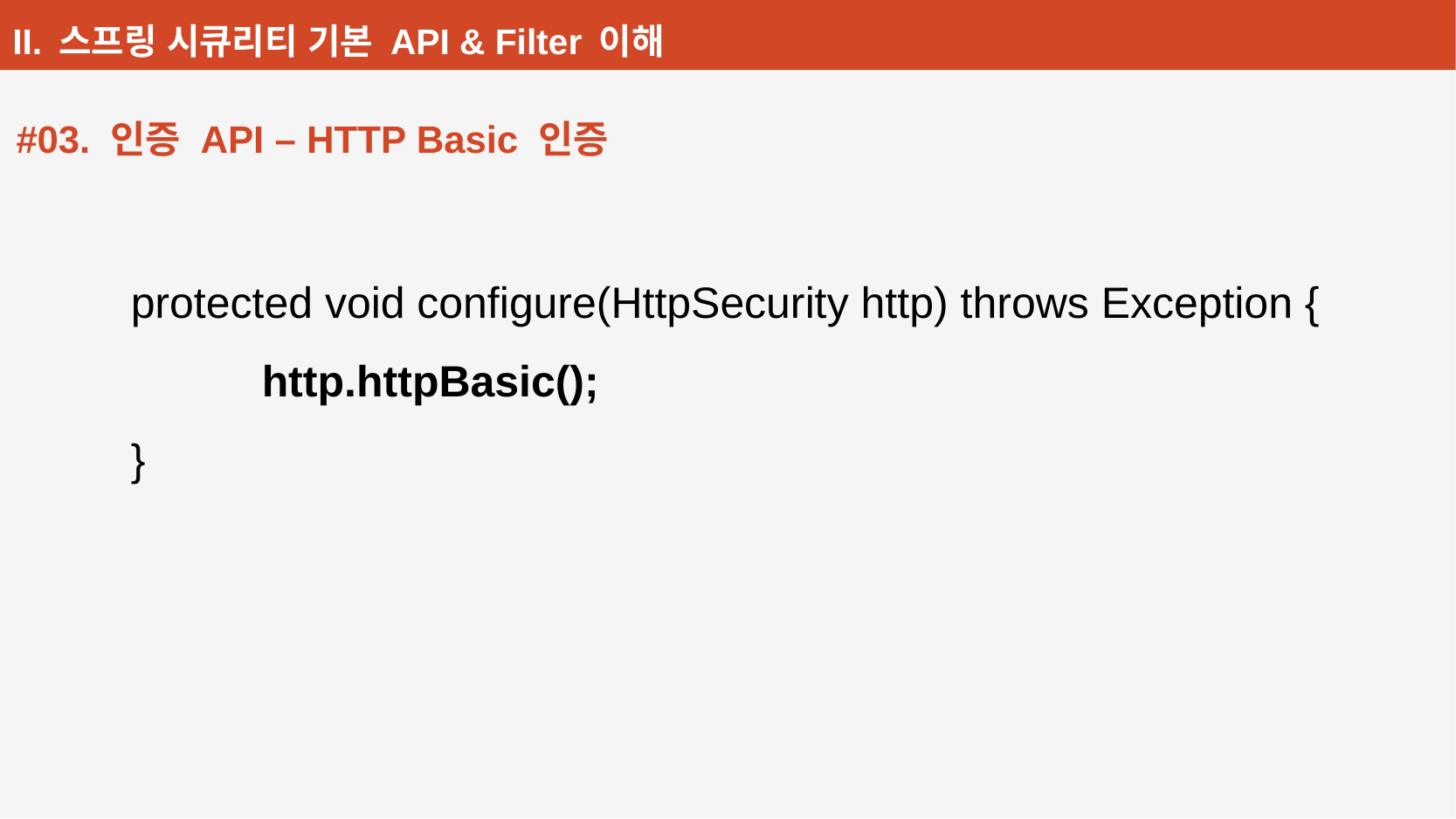

#03. 인증 API – HTTP Basic 인증
protected void configure(HttpSecurity http) throws Exception {
	http.httpBasic();
}